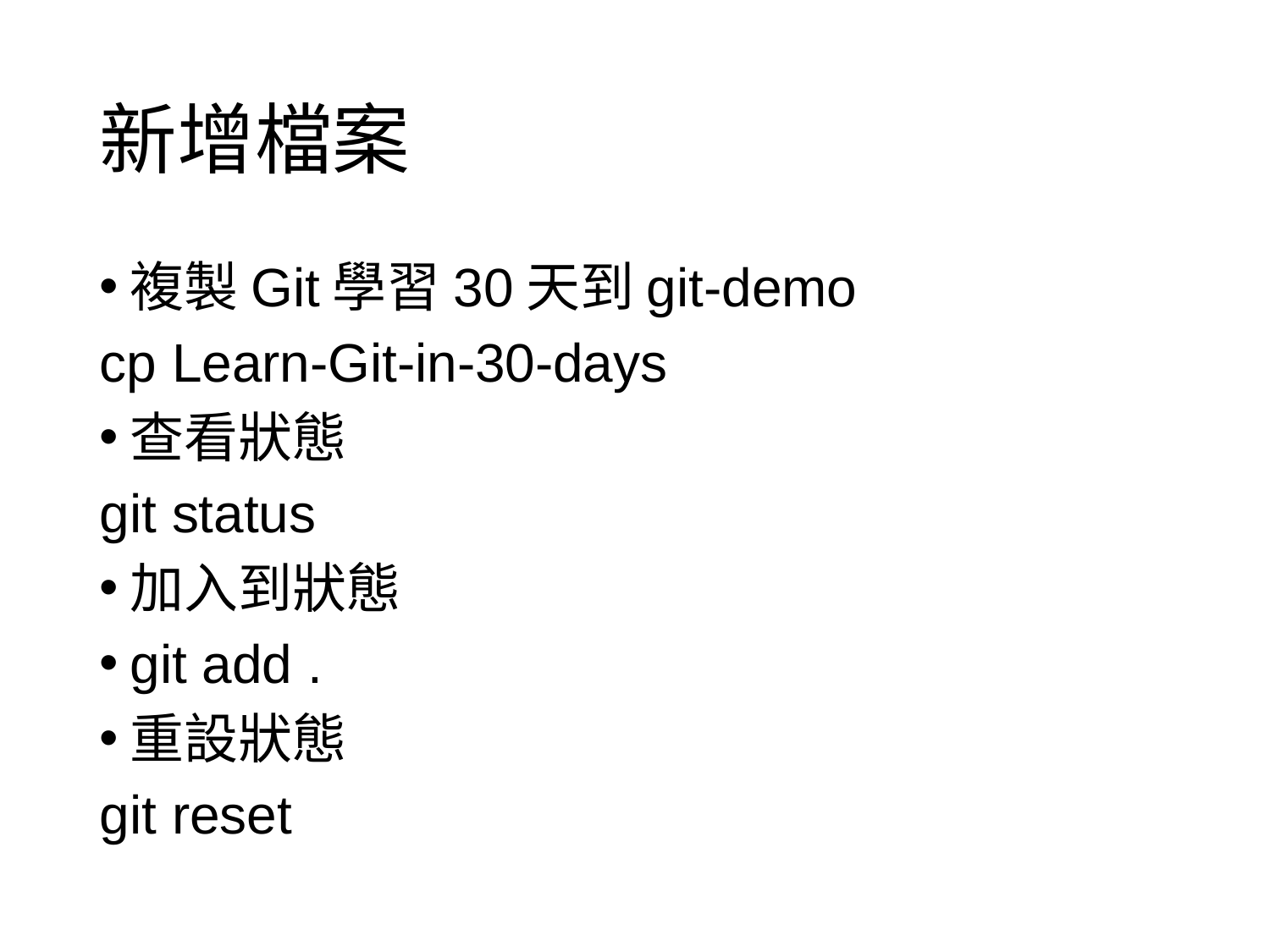

新增檔案
複製Git學習30天到git-demo
cp Learn-Git-in-30-days
查看狀態
git status
加入到狀態
git add .
重設狀態
git reset